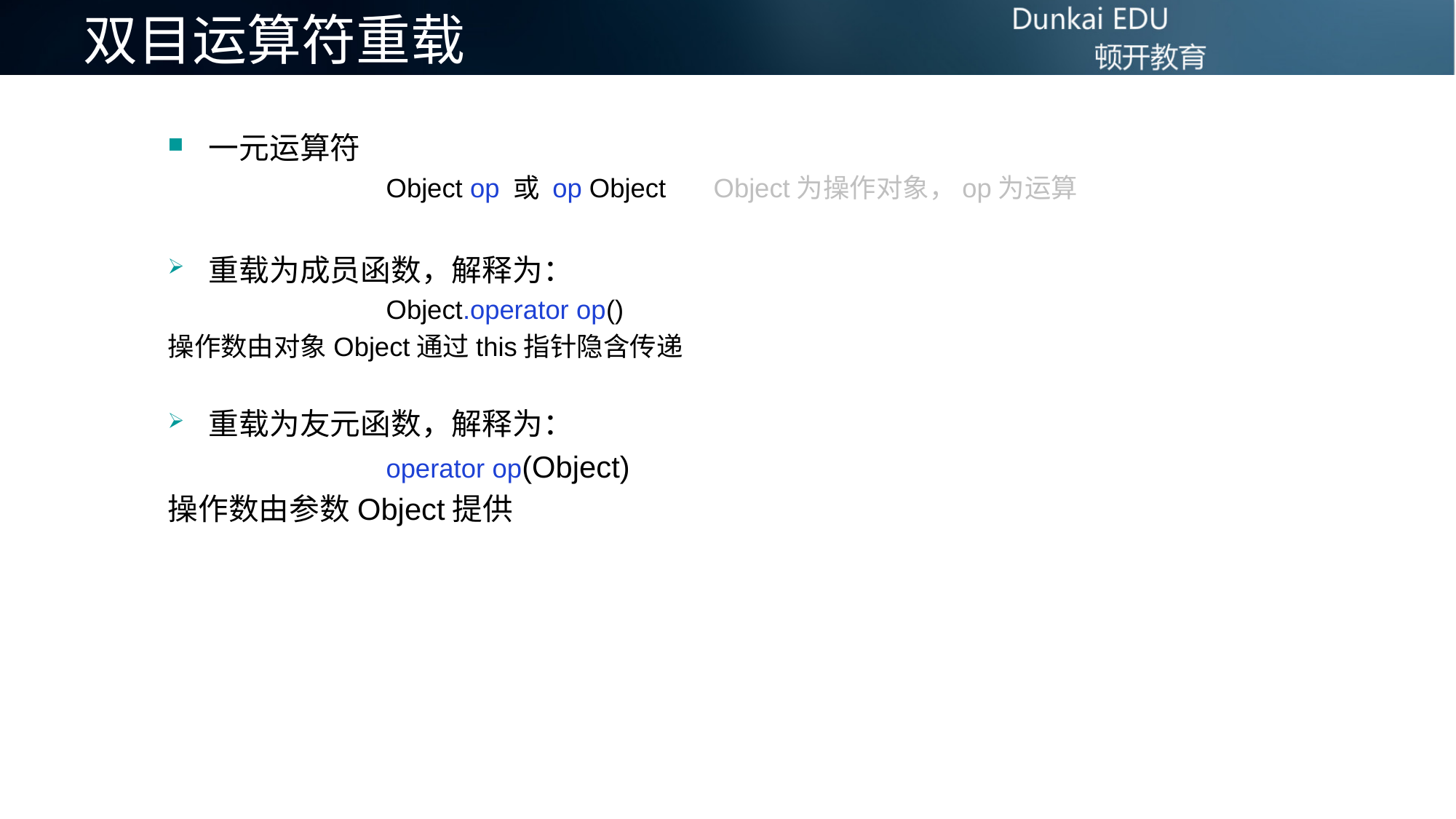

# 双目运算符重载
一元运算符
		Object op 或 op Object	Object为操作对象，op为运算

重载为成员函数，解释为：
		Object.operator op()
操作数由对象Object通过this指针隐含传递

重载为友元函数，解释为：
		operator op(Object)
操作数由参数Object提供